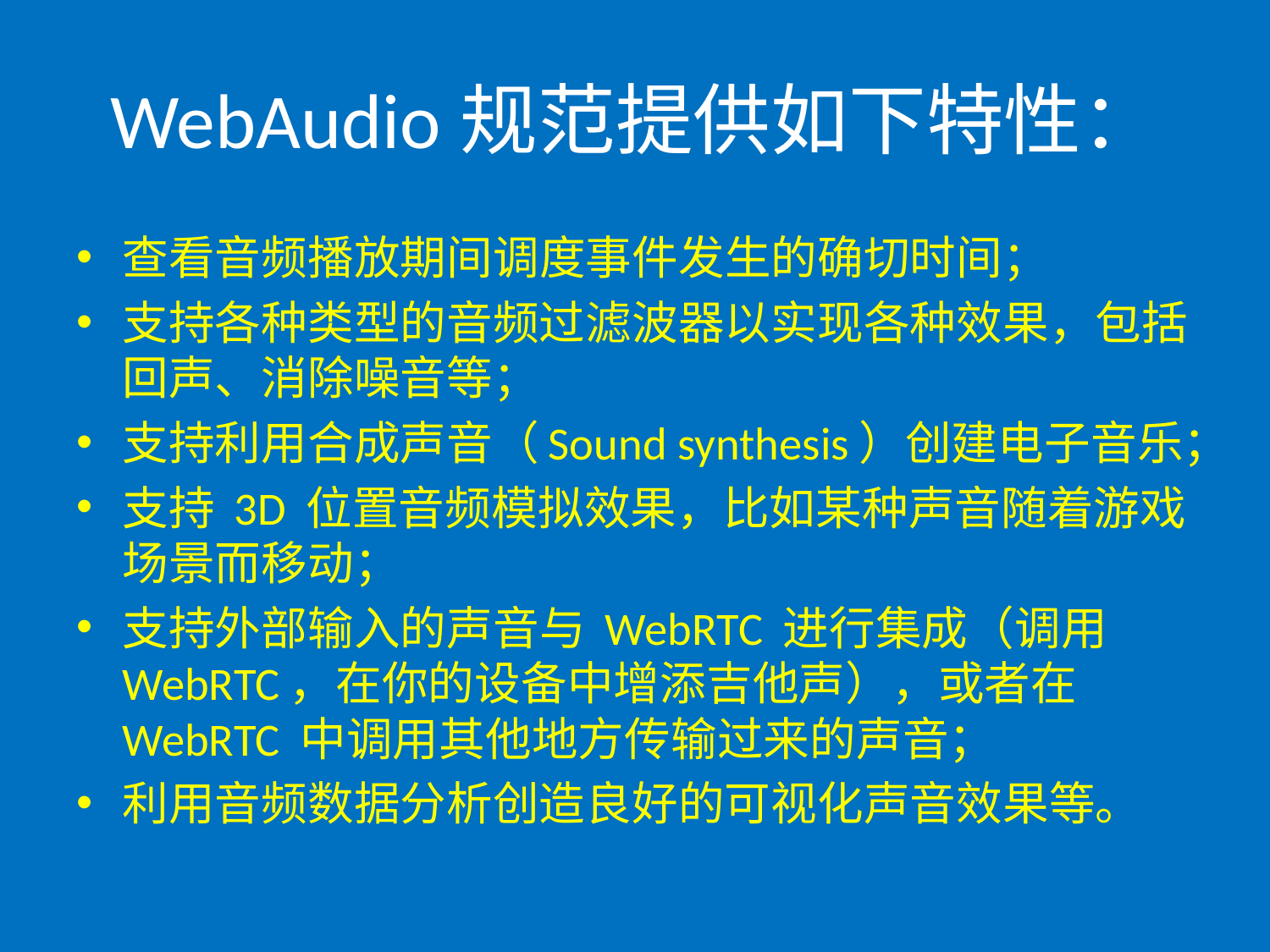

# WebAudio规范提供如下特性：
查看音频播放期间调度事件发生的确切时间；
支持各种类型的音频过滤波器以实现各种效果，包括回声、消除噪音等；
支持利用合成声音（Sound synthesis）创建电子音乐；
支持 3D 位置音频模拟效果，比如某种声音随着游戏场景而移动；
支持外部输入的声音与 WebRTC 进行集成（调用 WebRTC，在你的设备中增添吉他声），或者在 WebRTC 中调用其他地方传输过来的声音；
利用音频数据分析创造良好的可视化声音效果等。